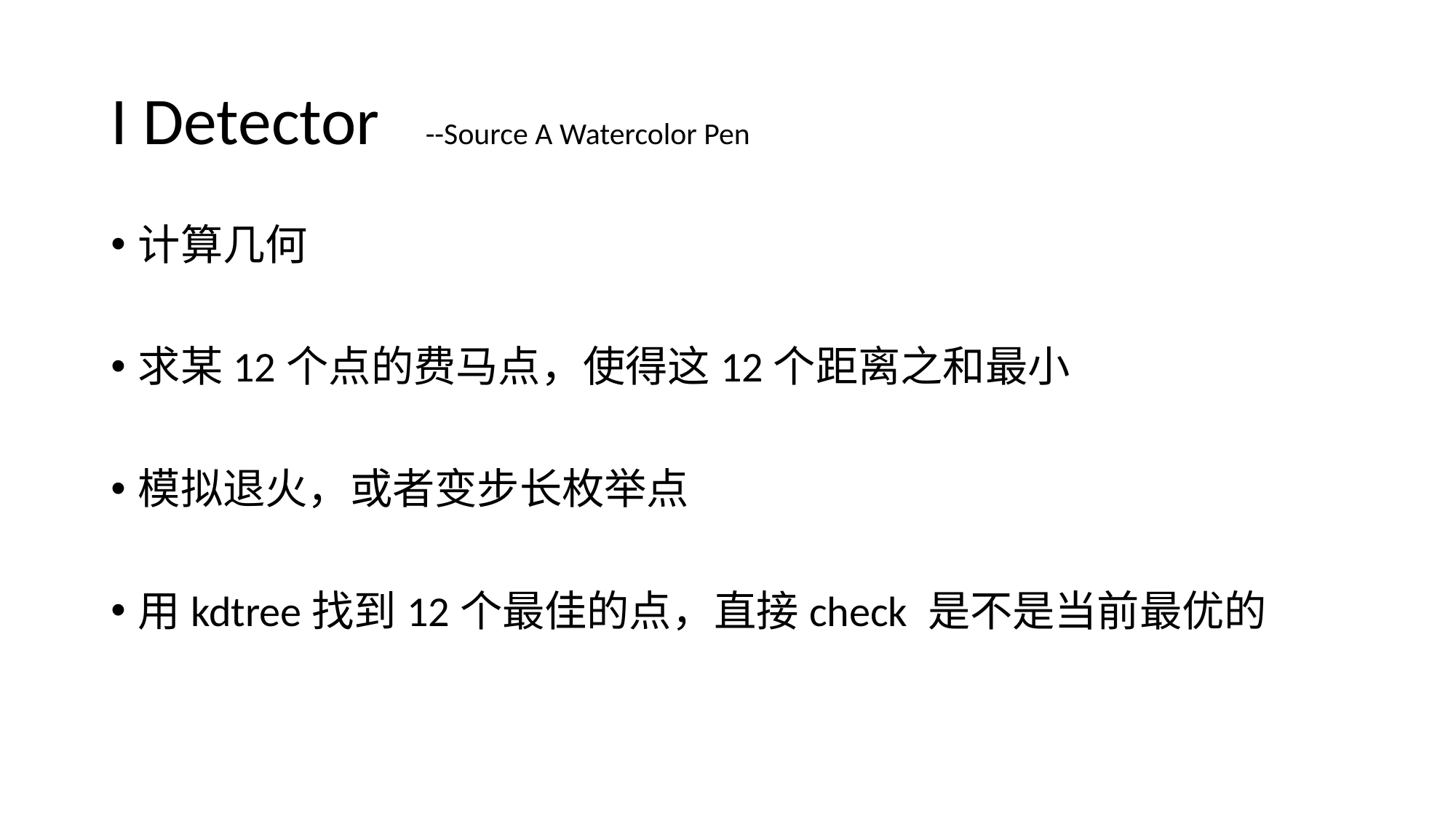

# I Detector   --Source A Watercolor Pen
计算几何

求某12个点的费马点，使得这12个距离之和最小

模拟退火，或者变步长枚举点

用kdtree找到12个最佳的点，直接check 是不是当前最优的